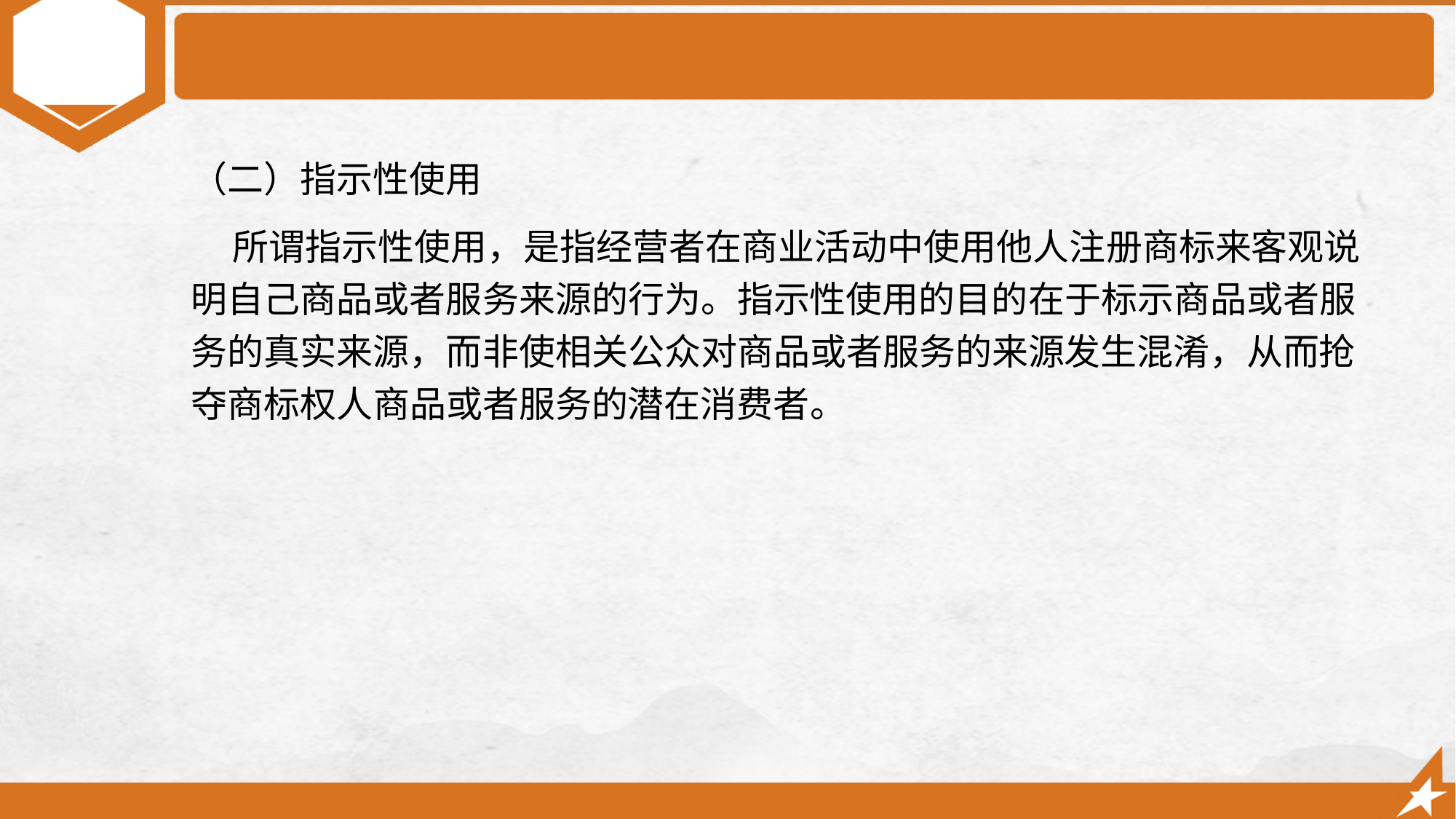

（二）指示性使用
    所谓指示性使用，是指经营者在商业活动中使用他人注册商标来客观说明自己商品或者服务来源的行为。指示性使用的目的在于标示商品或者服务的真实来源，而非使相关公众对商品或者服务的来源发生混淆，从而抢夺商标权人商品或者服务的潜在消费者。